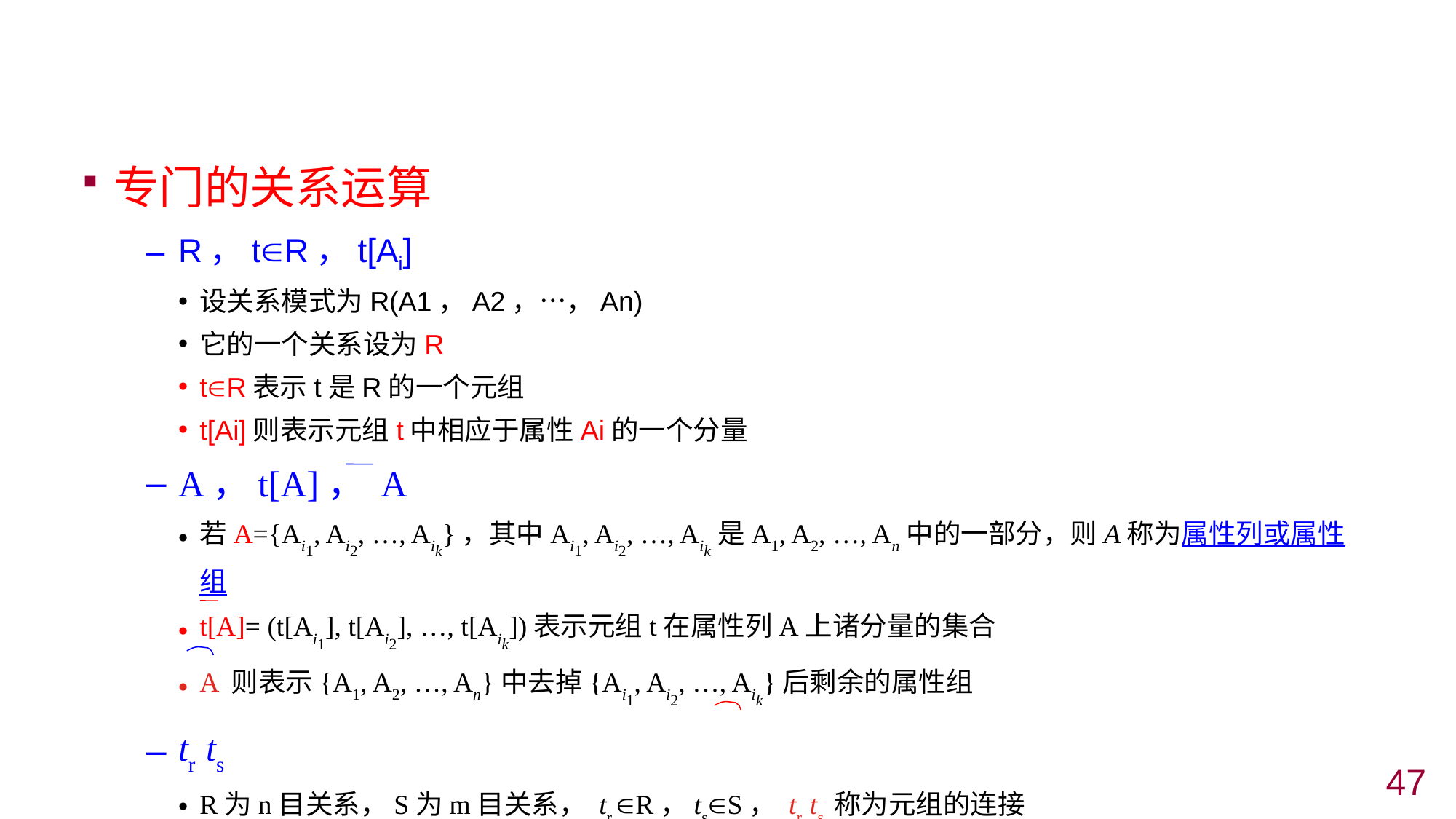

#
专门的关系运算
R，t∈R，t[Ai]
设关系模式为R(A1，A2，…，An)
它的一个关系设为R
t∈R表示t是R的一个元组
t[Ai]则表示元组t中相应于属性Ai的一个分量
A，t[A]， A
若A={Ai1, Ai2, …, Aik}，其中Ai1, Ai2, …, Aik是A1, A2, …, An中的一部分，则A称为属性列或属性组
t[A]= (t[Ai1], t[Ai2], …, t[Aik])表示元组t在属性列A上诸分量的集合
A 则表示{A1, A2, …, An}中去掉{Ai1, Ai2, …, Aik}后剩余的属性组
tr  ts
R为n目关系，S为m目关系， tr ∈R，ts∈S， tr  ts 称为元组的连接

47